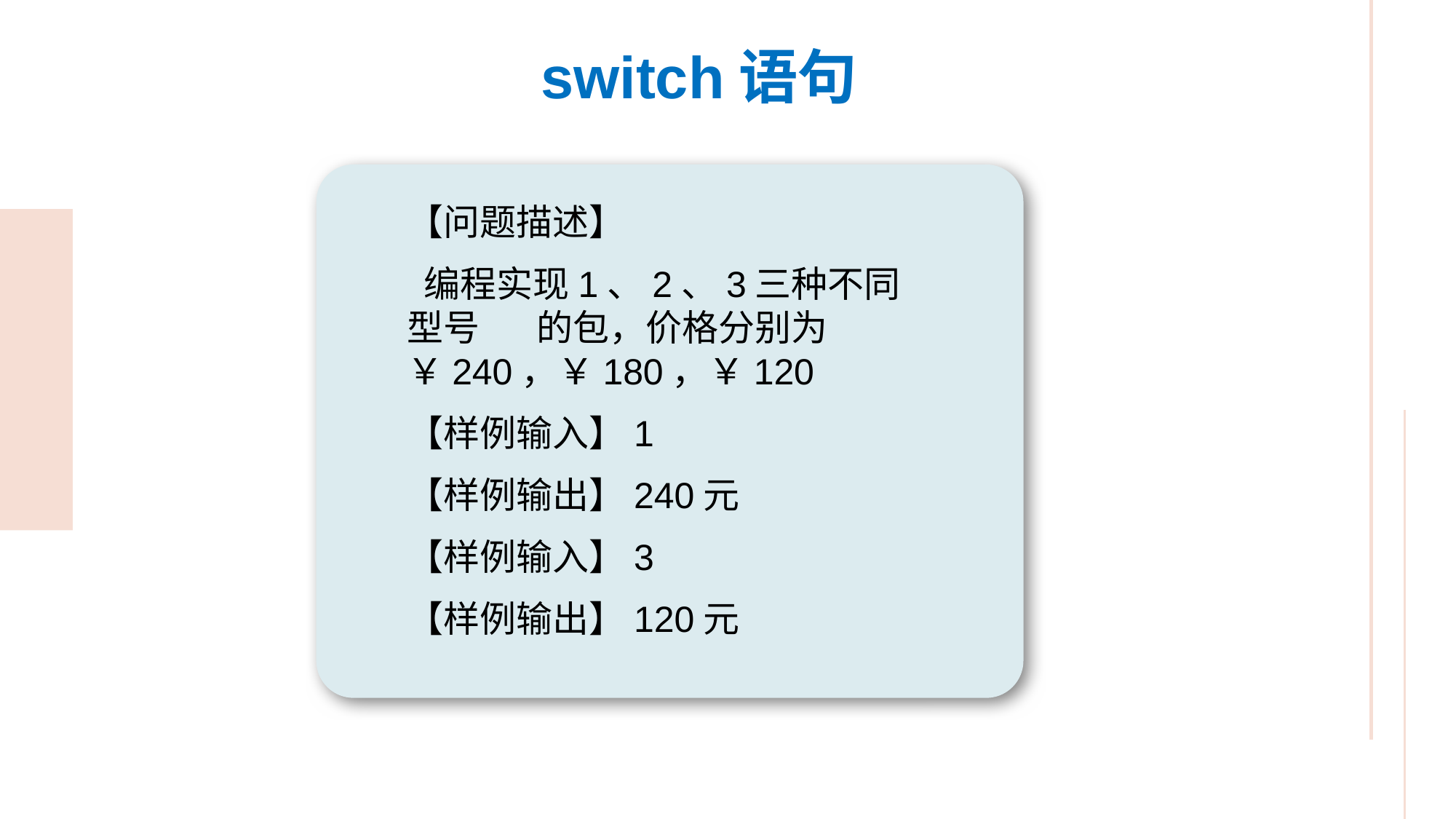

switch语句

【问题描述】
 编程实现1、2、3三种不同型号       的包，价格分别为￥240，￥180，￥120
【样例输入】1
【样例输出】240元
【样例输入】3
【样例输出】120元